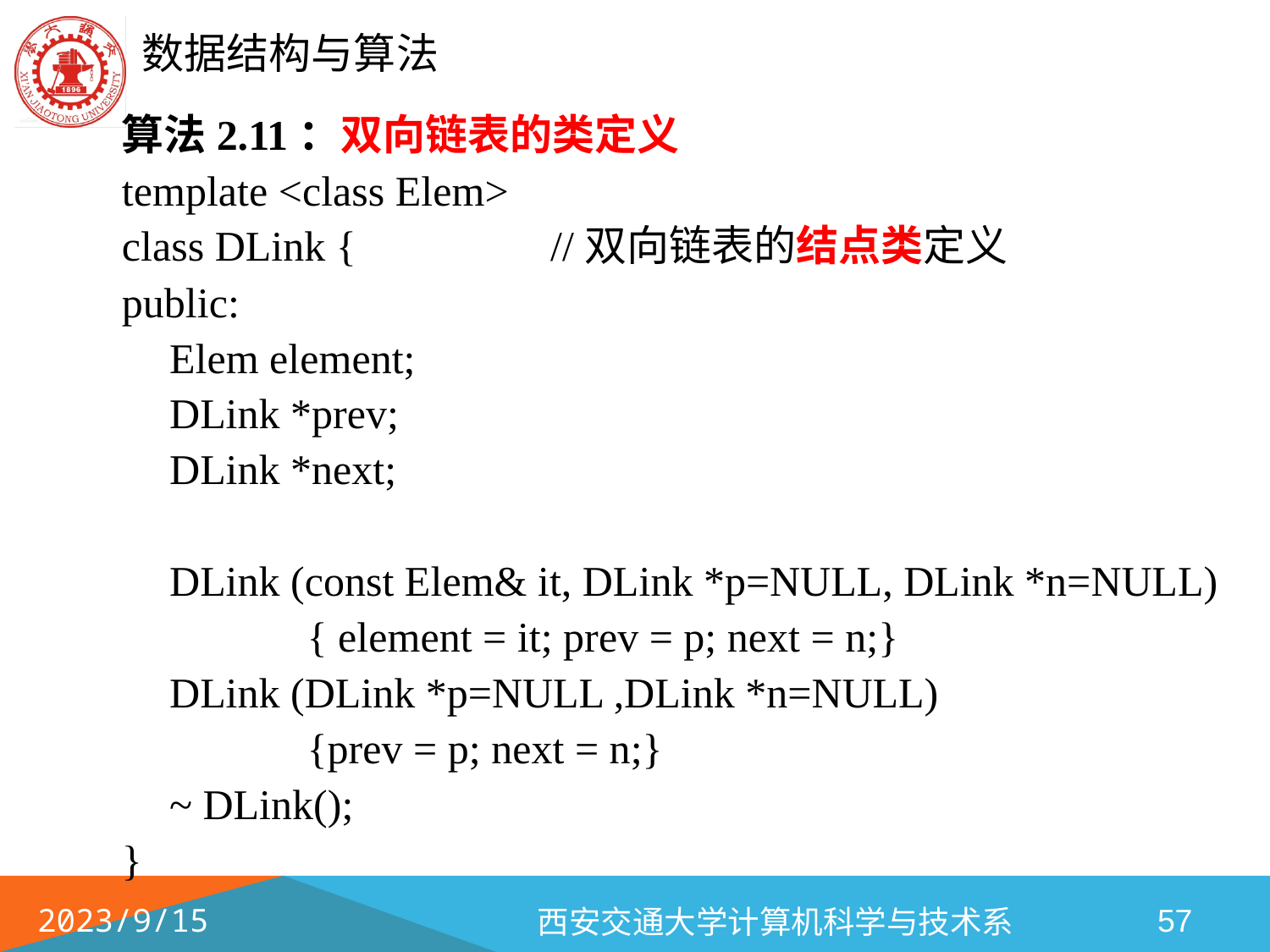

算法2.11：双向链表的类定义
template <class Elem>
class DLink {		//双向链表的结点类定义
public:
	Elem element;
	DLink *prev;
	DLink *next;

	DLink (const Elem& it, DLink *p=NULL, DLink *n=NULL)
       	 { element = it; prev = p; next = n;}
	DLink (DLink *p=NULL ,DLink *n=NULL)
		 {prev = p; next = n;}
	~ DLink();
}